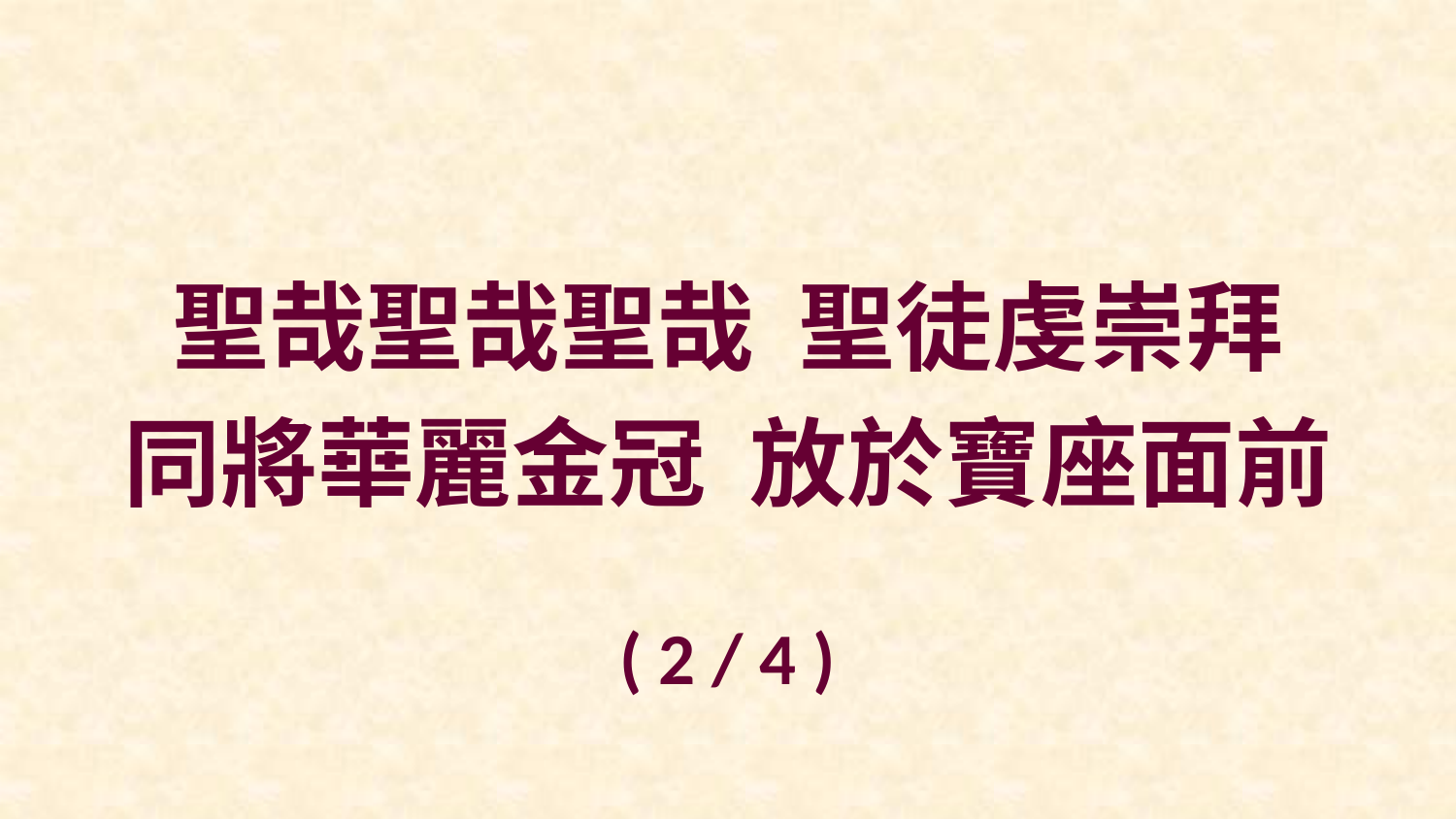

聖哉聖哉聖哉  聖徒虔崇拜
同將華麗金冠  放於寶座面前
( 2 / 4 )